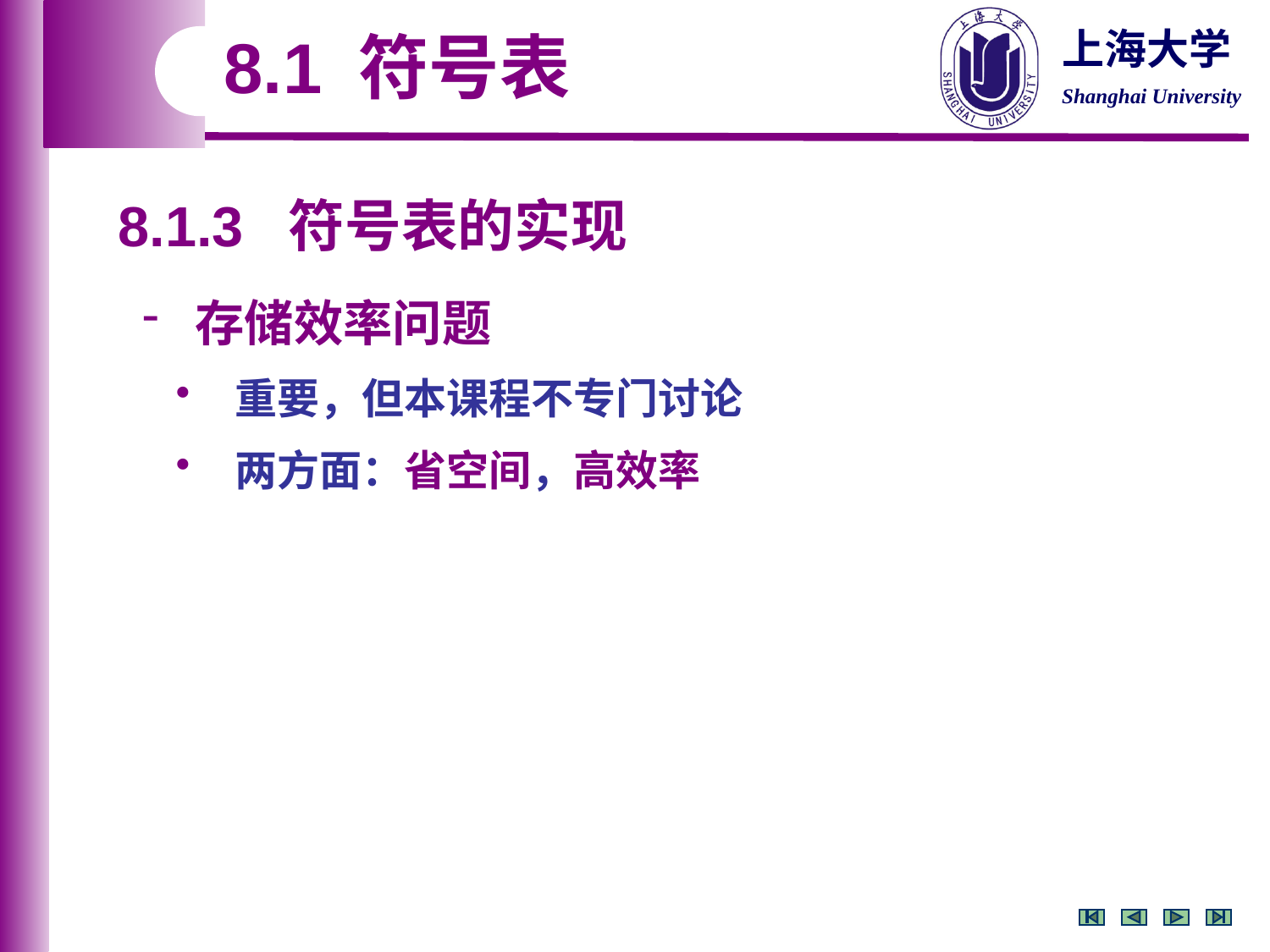

8.1 符号表
8.1.3  符号表的实现
 存储效率问题

  重要，但本课程不专门讨论

  两方面：省空间，高效率